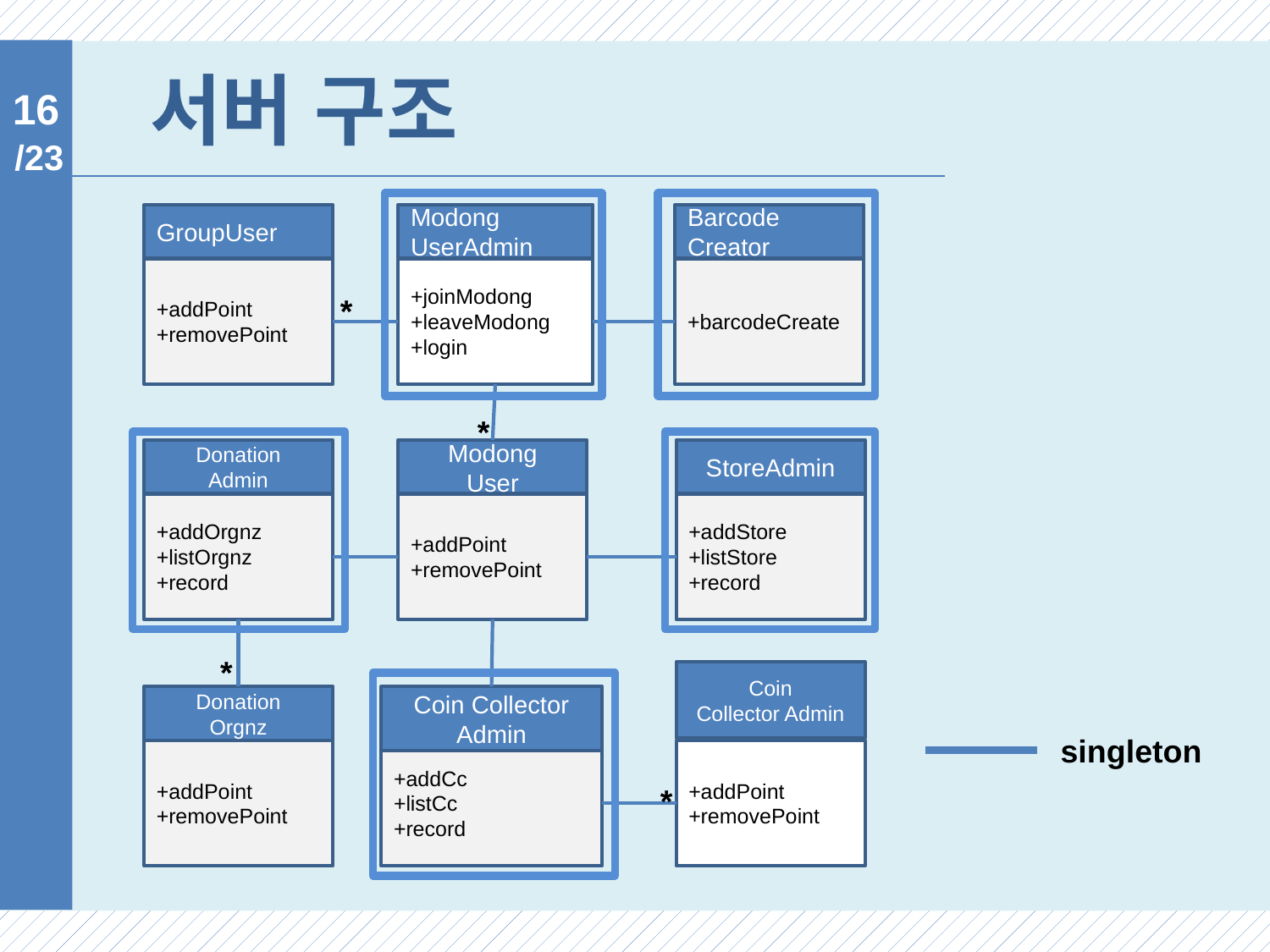

# 서버 구조
16

GroupUser
+addPoint
+removePoint
Modong
UserAdmin
+joinModong
+leaveModong
+login
Barcode
Creator
+barcodeCreate
Donation
Admin
+addOrgnz
+listOrgnz
+record
Modong
User
+addPoint
+removePoint
StoreAdmin
+addStore
+listStore
+record
Coin
Collector Admin
+addPoint
+removePoint
Donation
Orgnz
+addPoint
+removePoint
Coin Collector Admin
+addCc
+listCc
+record
*
*

*

singleton
*